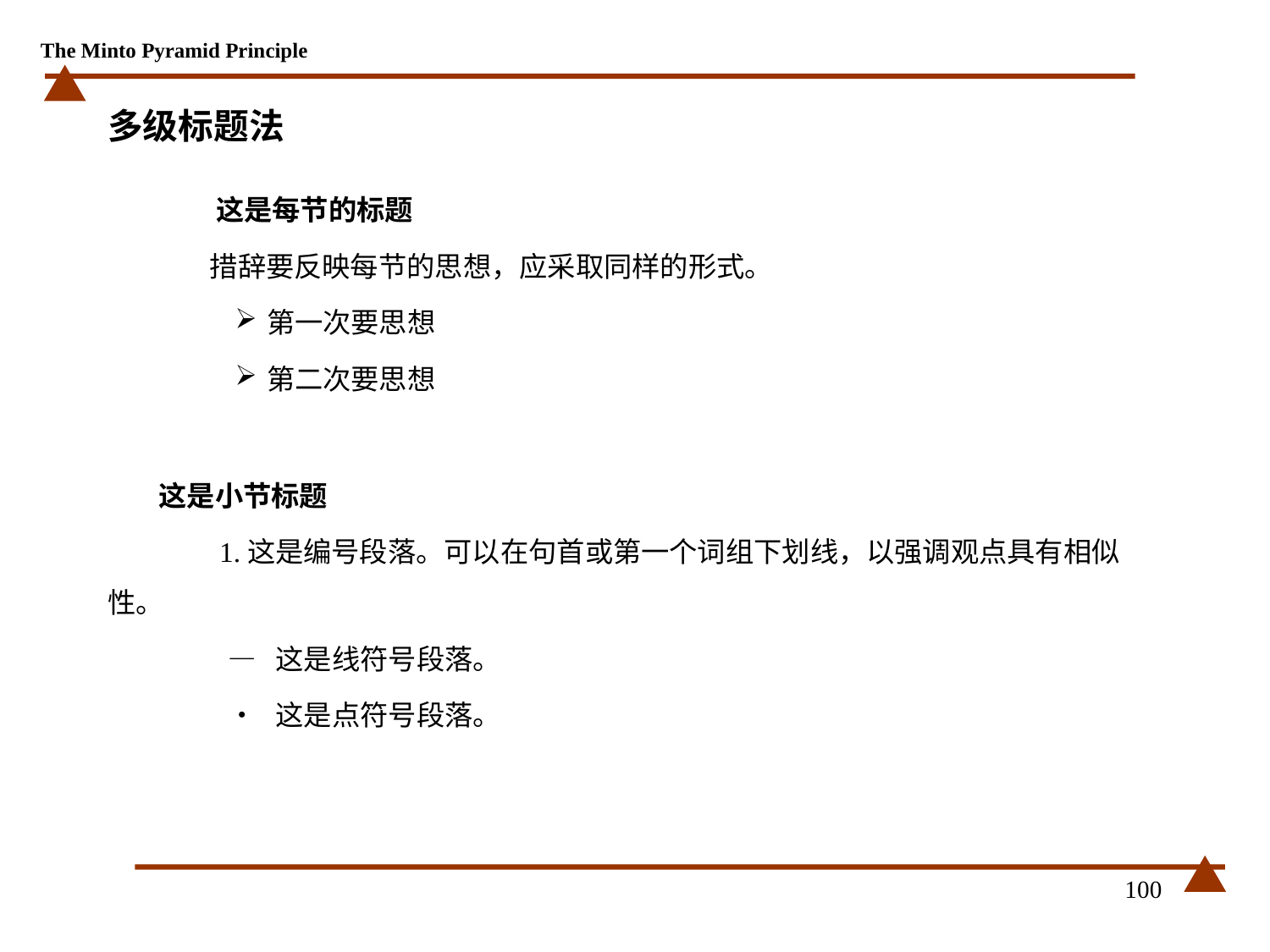

# 多级标题法
                这是每节的标题
               措辞要反映每节的思想，应采取同样的形式。
第一次要思想
第二次要思想
       这是小节标题
                1.这是编号段落。可以在句首或第一个词组下划线，以强调观点具有相似性。
                   —  这是线符号段落。
                   •  这是点符号段落。
100